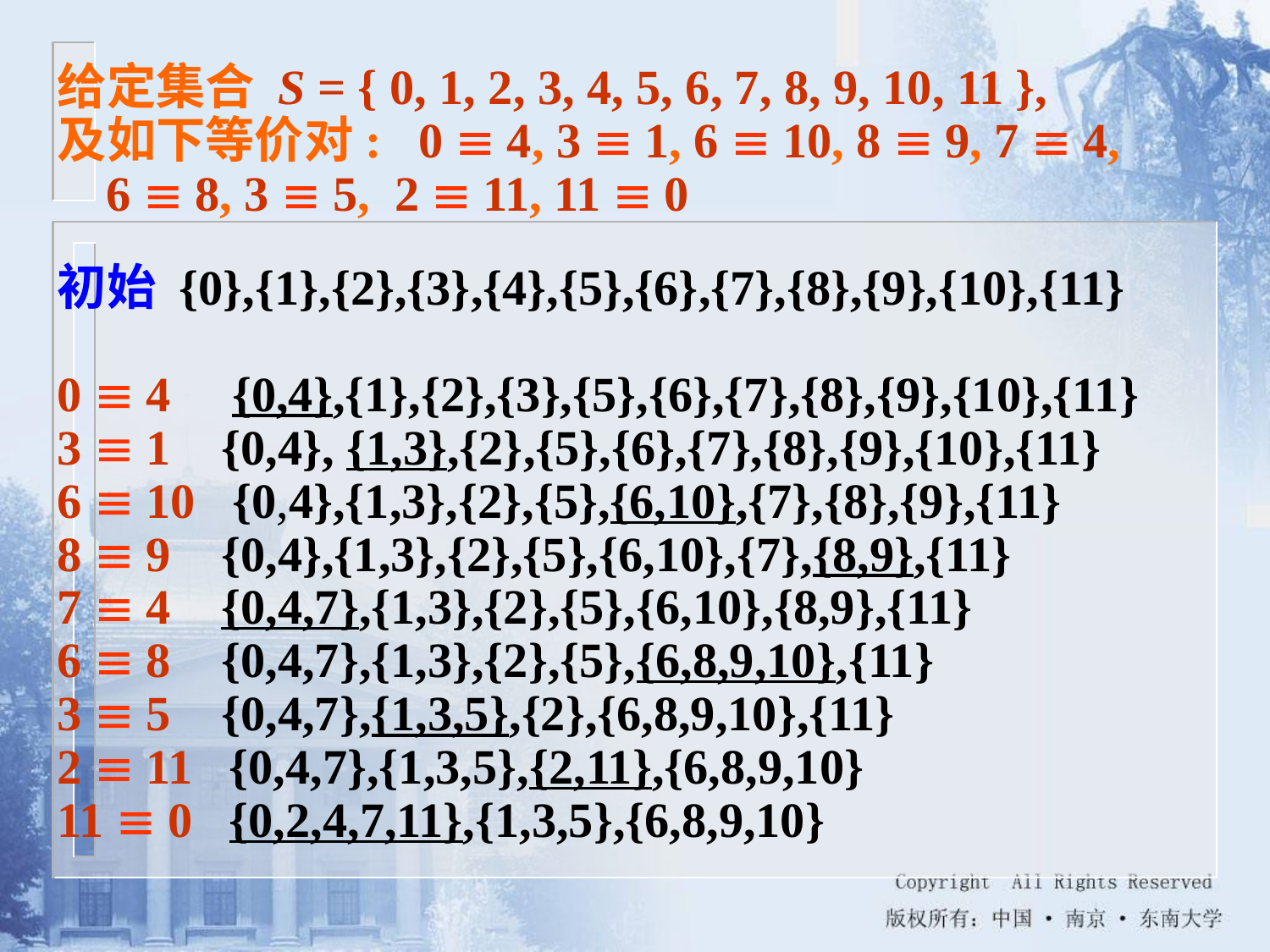

给定集合 S = { 0, 1, 2, 3, 4, 5, 6, 7, 8, 9, 10, 11 },
及如下等价对:   0 ≡ 4, 3 ≡ 1, 6 ≡ 10, 8 ≡ 9, 7 ≡ 4,
    6 ≡ 8, 3 ≡ 5,  2 ≡ 11, 11 ≡ 0
初始 {0},{1},{2},{3},{4},{5},{6},{7},{8},{9},{10},{11}

0 ≡ 4     {0,4},{1},{2},{3},{5},{6},{7},{8},{9},{10},{11}
3 ≡ 1 	   {0,4}, {1,3},{2},{5},{6},{7},{8},{9},{10},{11}
6 ≡ 10   {0,4},{1,3},{2},{5},{6,10},{7},{8},{9},{11}
8 ≡ 9 	   {0,4},{1,3},{2},{5},{6,10},{7},{8,9},{11}
7 ≡ 4 	   {0,4,7},{1,3},{2},{5},{6,10},{8,9},{11}
6 ≡ 8 	   {0,4,7},{1,3},{2},{5},{6,8,9,10},{11}
3 ≡ 5 	   {0,4,7},{1,3,5},{2},{6,8,9,10},{11}
2 ≡ 11   {0,4,7},{1,3,5},{2,11},{6,8,9,10}
11 ≡ 0   {0,2,4,7,11},{1,3,5},{6,8,9,10}